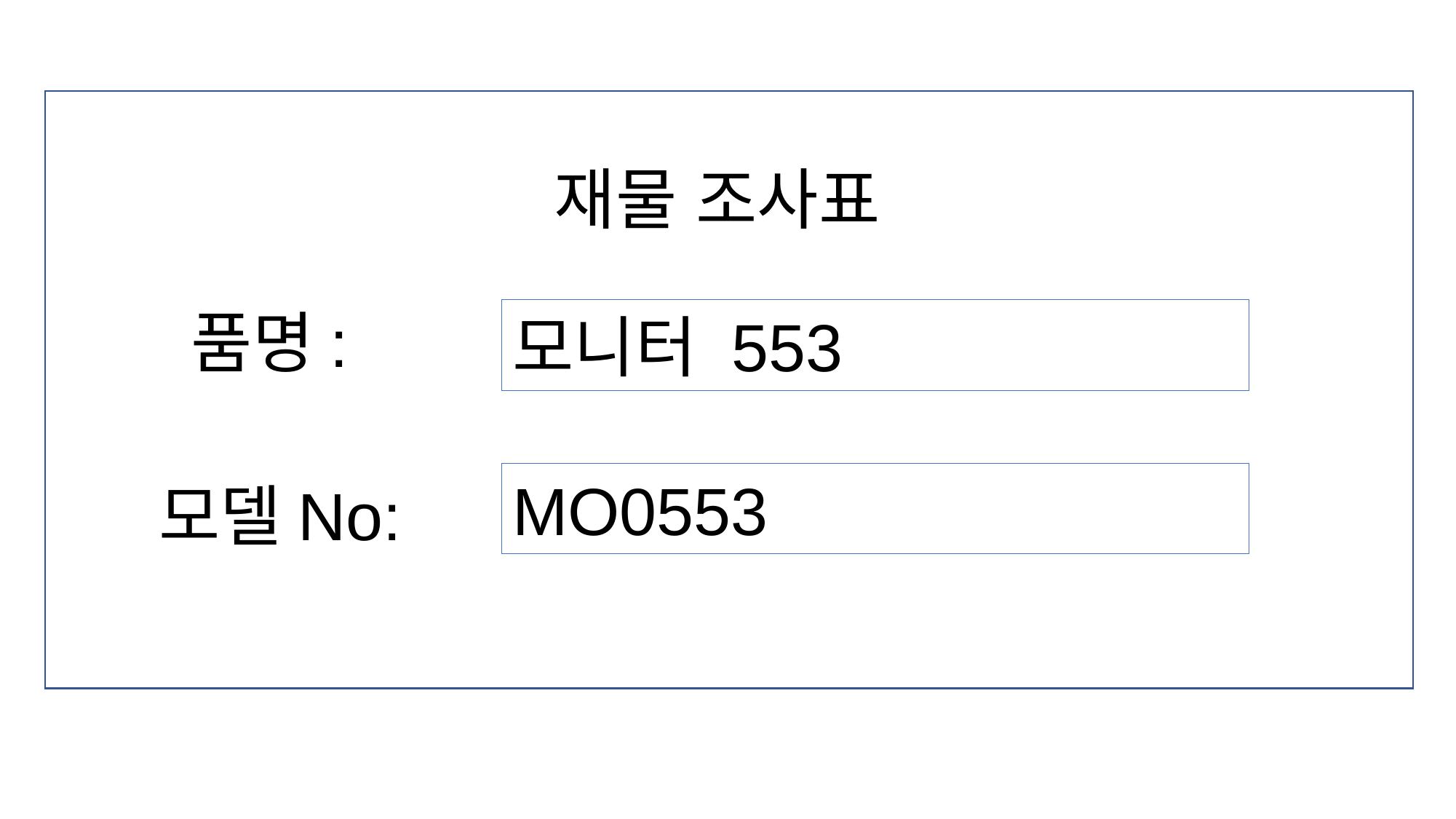

재물 조사표
품명:
모니터 553
MO0553
모델No: